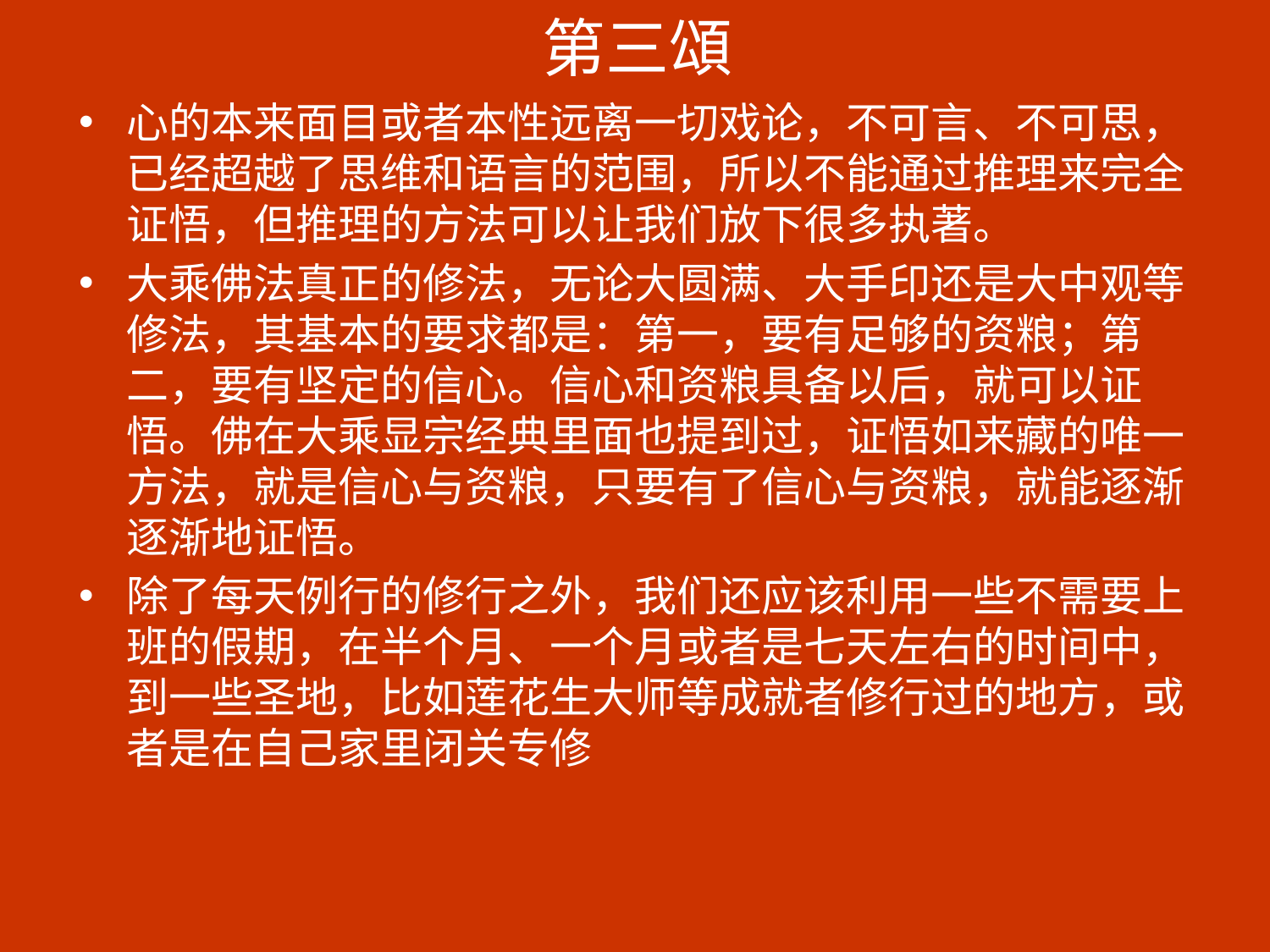

# 第三頌
心的本来面目或者本性远离一切戏论，不可言、不可思，已经超越了思维和语言的范围，所以不能通过推理来完全证悟，但推理的方法可以让我们放下很多执著。
大乘佛法真正的修法，无论大圆满、大手印还是大中观等修法，其基本的要求都是：第一，要有足够的资粮；第二，要有坚定的信心。信心和资粮具备以后，就可以证悟。佛在大乘显宗经典里面也提到过，证悟如来藏的唯一方法，就是信心与资粮，只要有了信心与资粮，就能逐渐逐渐地证悟。
除了每天例行的修行之外，我们还应该利用一些不需要上班的假期，在半个月、一个月或者是七天左右的时间中，到一些圣地，比如莲花生大师等成就者修行过的地方，或者是在自己家里闭关专修